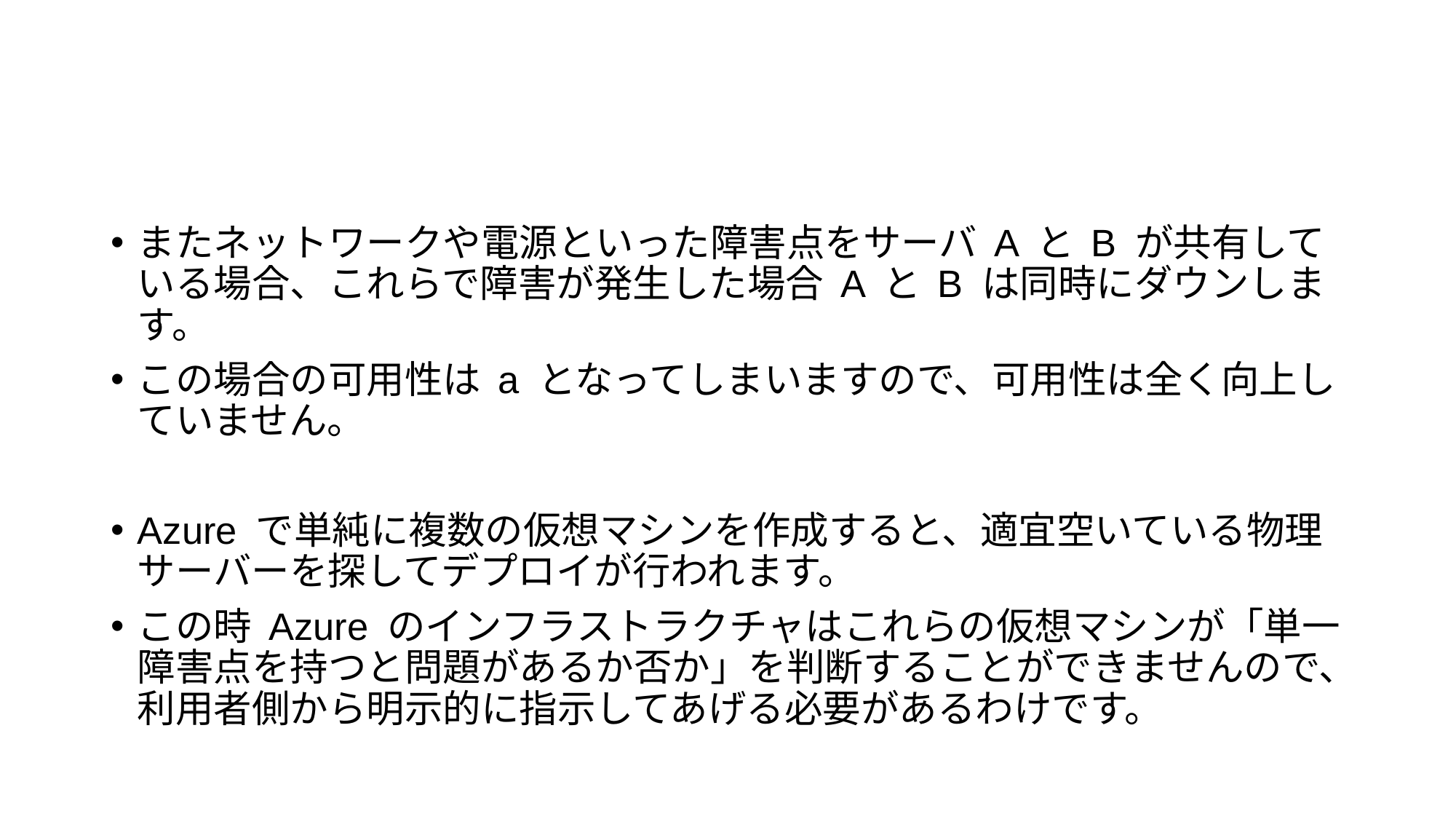

#
またネットワークや電源といった障害点をサーバ A と B が共有している場合、これらで障害が発生した場合 A と B は同時にダウンします。
この場合の可用性は a となってしまいますので、可用性は全く向上していません。

Azure で単純に複数の仮想マシンを作成すると、適宜空いている物理サーバーを探してデプロイが行われます。
この時 Azure のインフラストラクチャはこれらの仮想マシンが「単一障害点を持つと問題があるか否か」を判断することができませんので、利用者側から明示的に指示してあげる必要があるわけです。